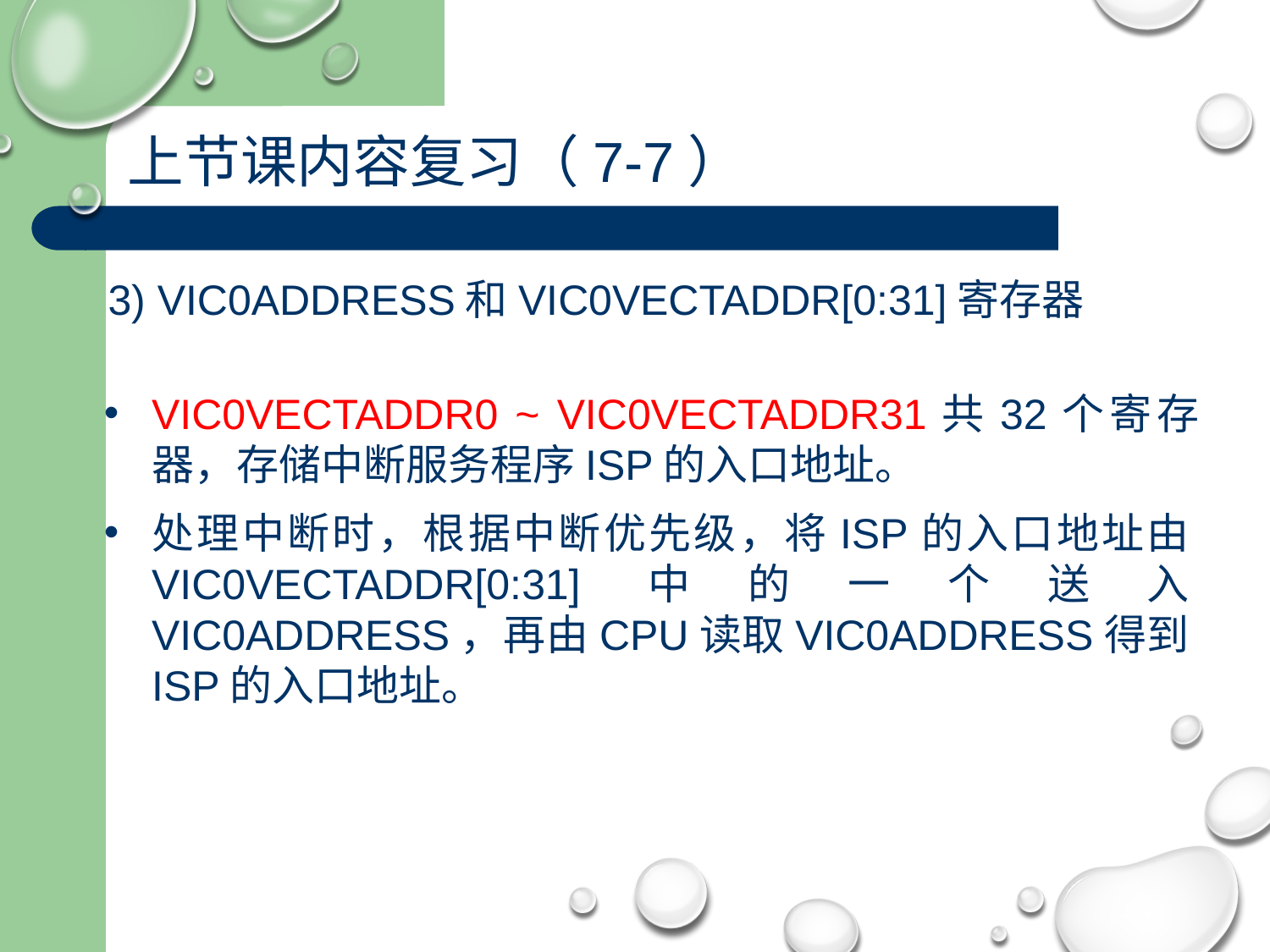

上节课内容复习（7-7）
3) VIC0ADDRESS和VIC0VECTADDR[0:31]寄存器
VIC0VECTADDR0 ~ VIC0VECTADDR31共32个寄存器，存储中断服务程序ISP的入口地址。
处理中断时，根据中断优先级，将ISP的入口地址由VIC0VECTADDR[0:31]中的一个送入VIC0ADDRESS，再由CPU读取VIC0ADDRESS得到ISP的入口地址。